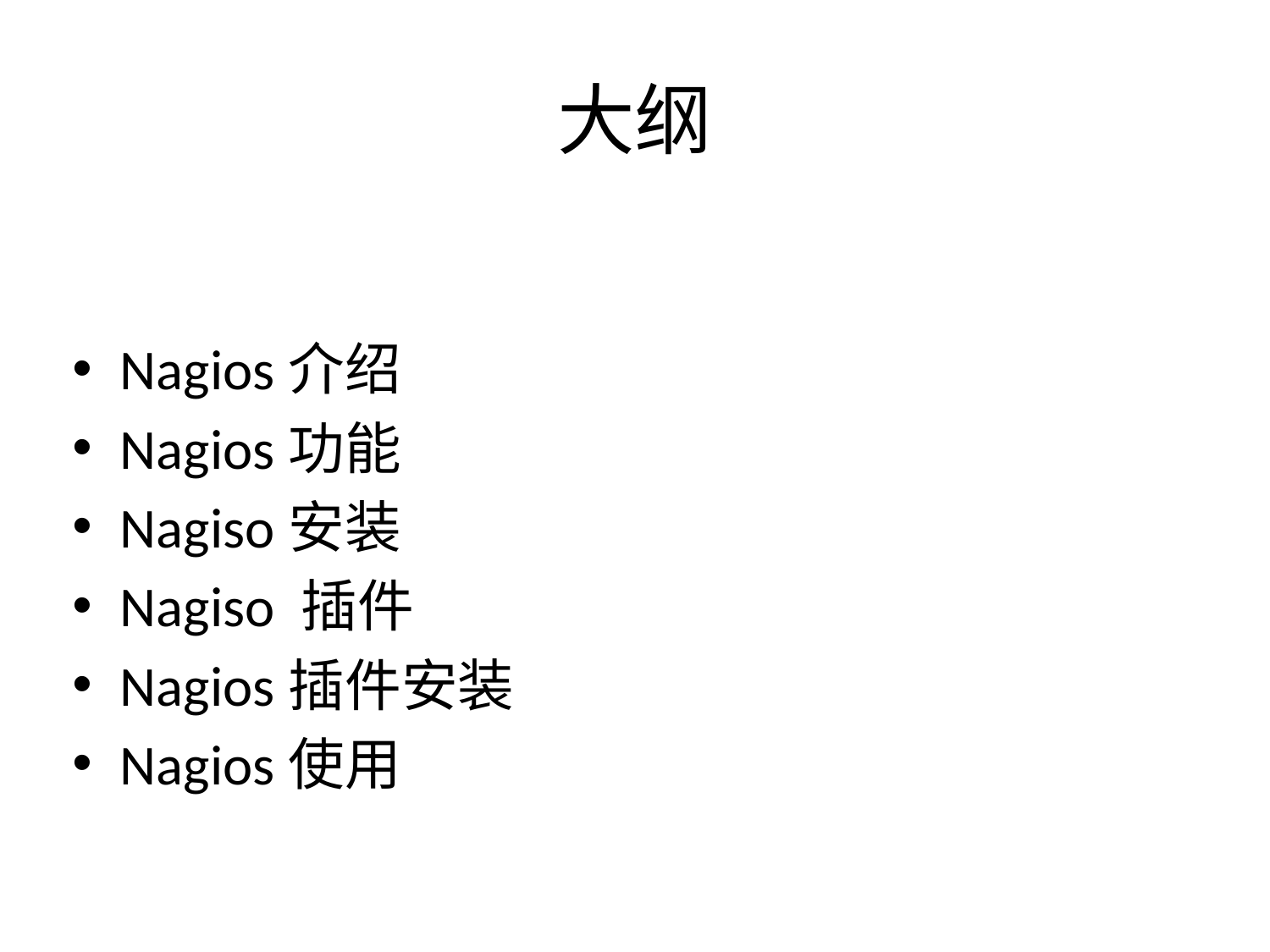

# 大纲
Nagios介绍
Nagios功能
Nagiso安装
Nagiso 插件
Nagios插件安装
Nagios使用